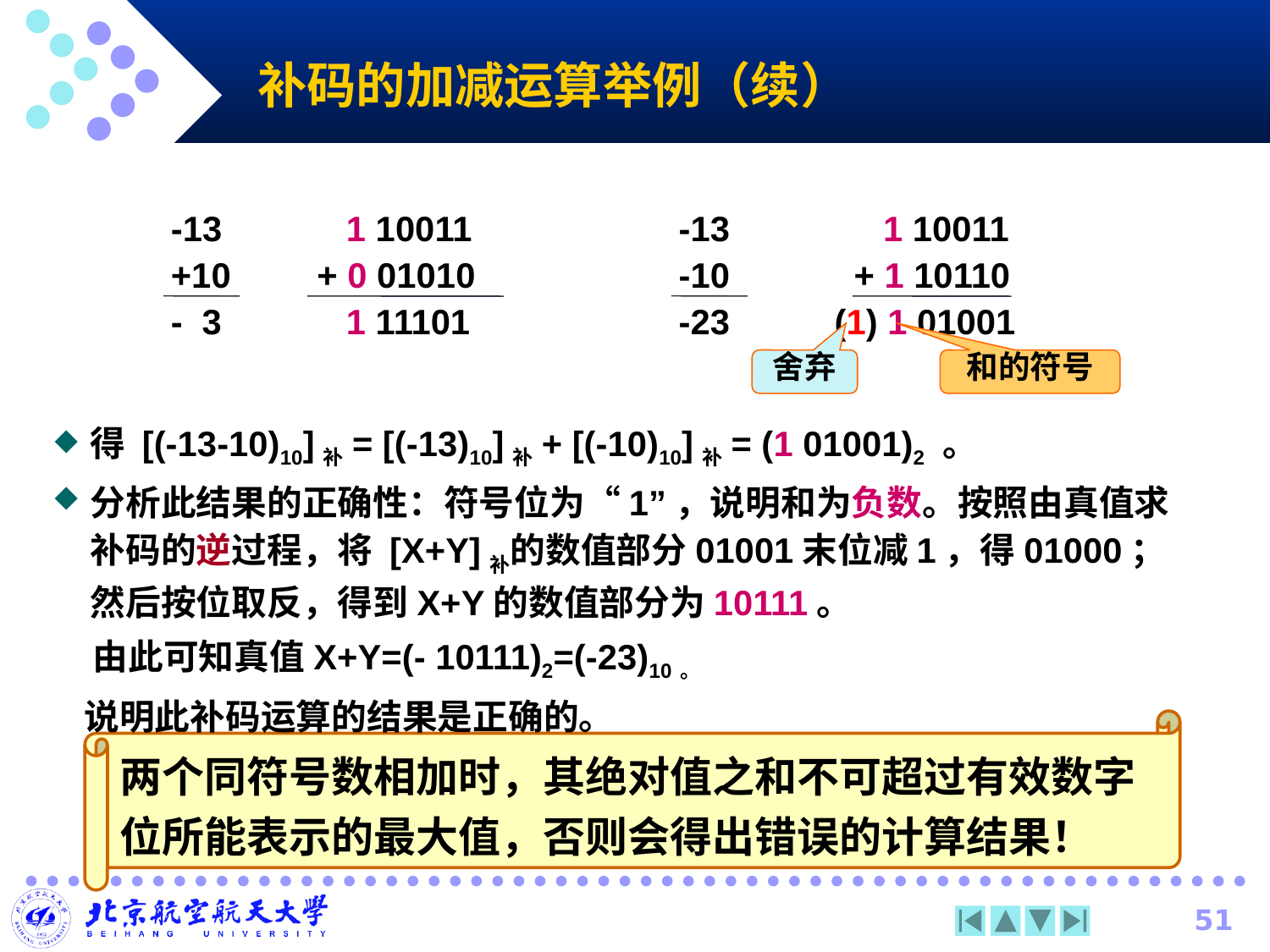

# 补码的加减运算举例（续）
-13
+10
-  3

    1 10011
 + 0 01010
    1 11101

-13
-10
-23

       1 10011
    + 1 10110
  (1) 1 01001

舍弃
和的符号
得 [(-13-10)10]补= [(-13)10]补+ [(-10)10]补= (1 01001)2 。
分析此结果的正确性：符号位为“1”，说明和为负数。按照由真值求补码的逆过程，将 [X+Y]补的数值部分01001末位减1，得01000；然后按位取反，得到X+Y的数值部分为10111。
    由此可知真值X+Y=(- 10111)2=(-23)10。
     说明此补码运算的结果是正确的。
两个同符号数相加时，其绝对值之和不可超过有效数字位所能表示的最大值，否则会得出错误的计算结果！
51